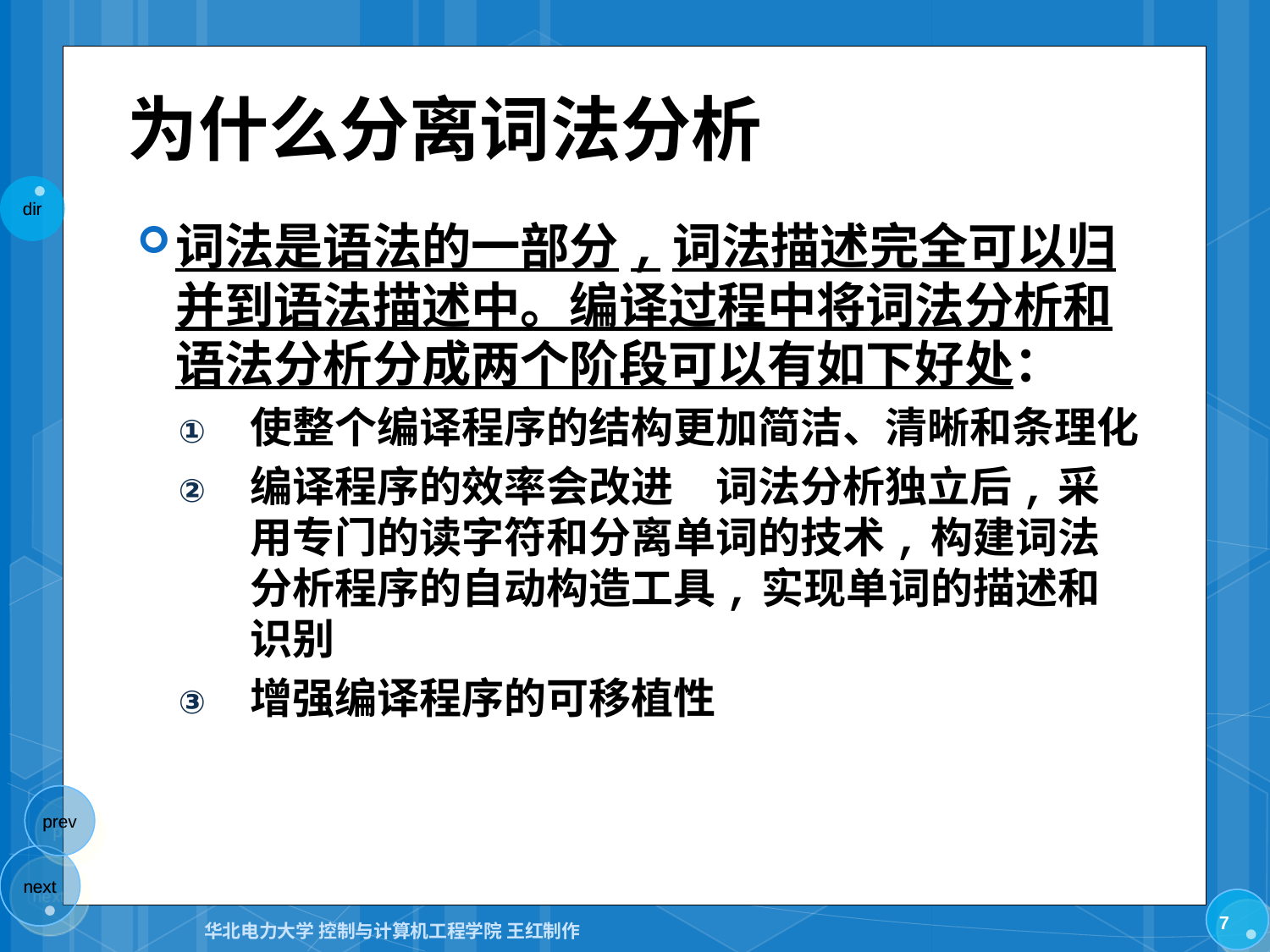

# 为什么分离词法分析
词法是语法的一部分,词法描述完全可以归并到语法描述中。编译过程中将词法分析和语法分析分成两个阶段可以有如下好处：
使整个编译程序的结构更加简洁、清晰和条理化
编译程序的效率会改进　词法分析独立后,采用专门的读字符和分离单词的技术,构建词法分析程序的自动构造工具,实现单词的描述和识别
增强编译程序的可移植性
7
华北电力大学 控制与计算机工程学院 王红制作